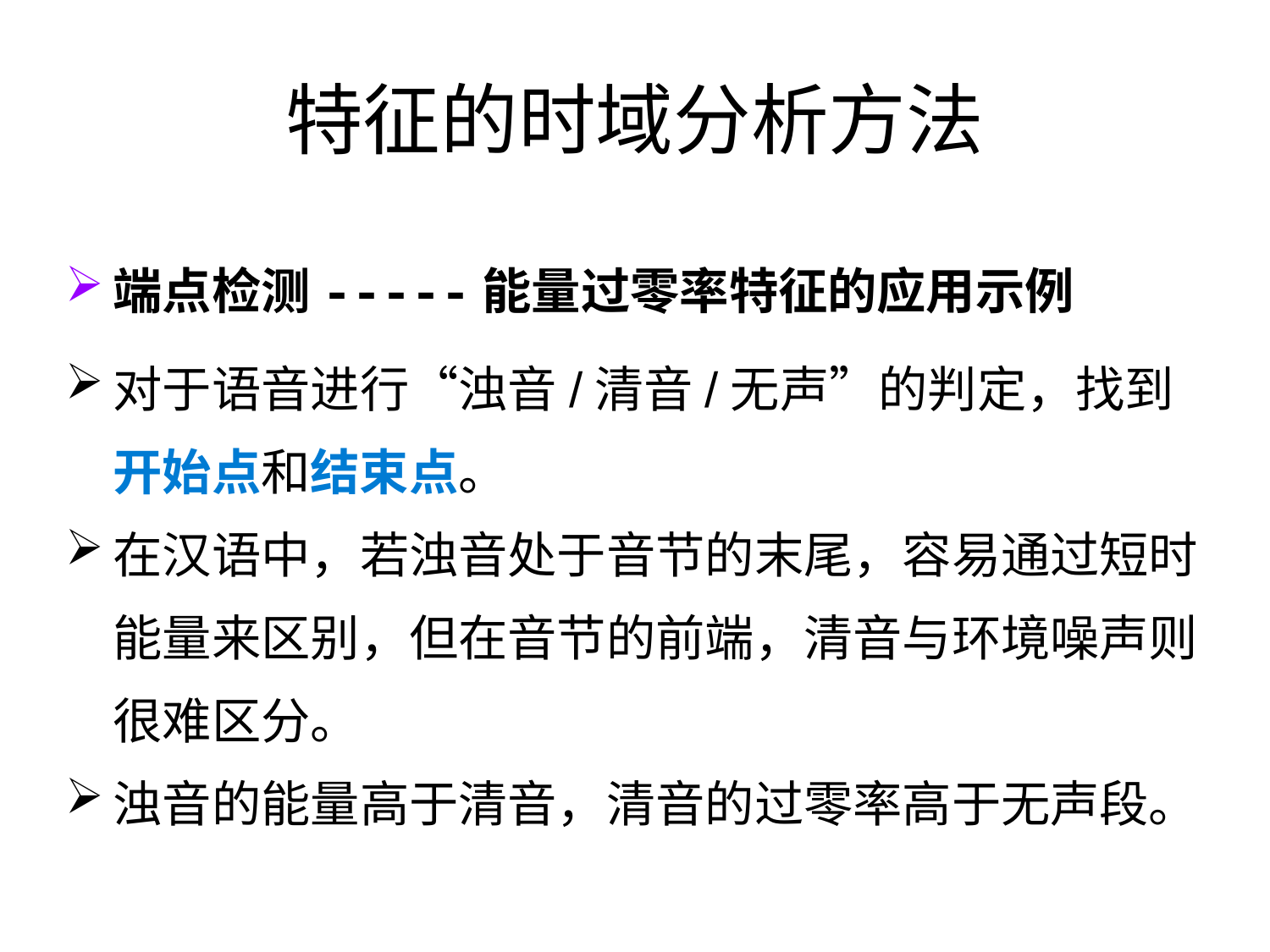

# 特征的时域分析方法
端点检测-----能量过零率特征的应用示例
对于语音进行“浊音/清音/无声”的判定，找到开始点和结束点。
在汉语中，若浊音处于音节的末尾，容易通过短时能量来区别，但在音节的前端，清音与环境噪声则很难区分。
浊音的能量高于清音，清音的过零率高于无声段。